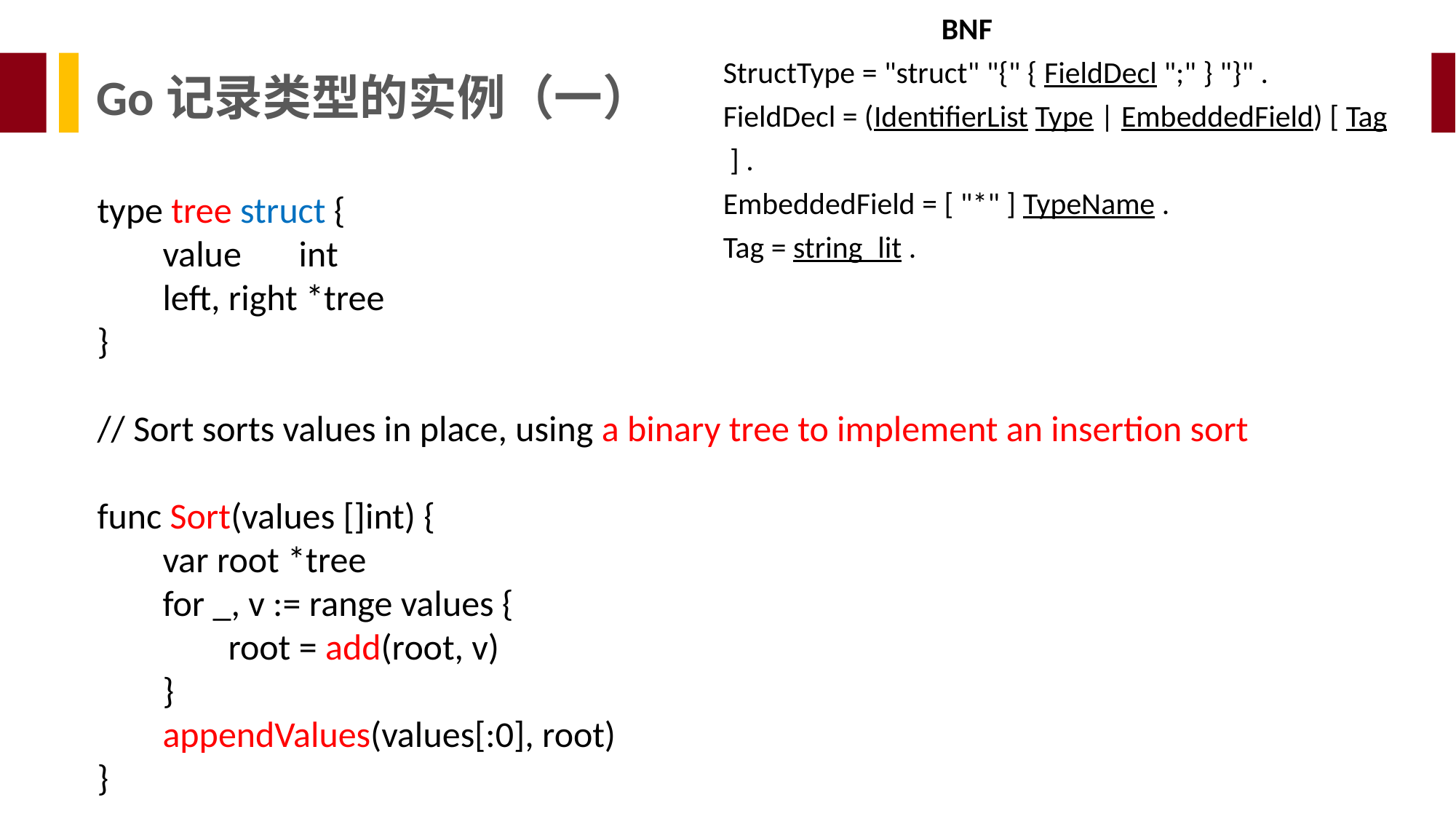

BNF
StructType = "struct" "{" { FieldDecl ";" } "}" .
FieldDecl = (IdentifierList Type | EmbeddedField) [ Tag ] .
EmbeddedField = [ "*" ] TypeName .
Tag = string_lit .

Go记录类型的实例（一）
type tree struct {
        value       int
        left, right *tree
}

// Sort sorts values in place, using a binary tree to implement an insertion sort

func Sort(values []int) {
        var root *tree
        for _, v := range values {
                root = add(root, v)
        }
        appendValues(values[:0], root)
}